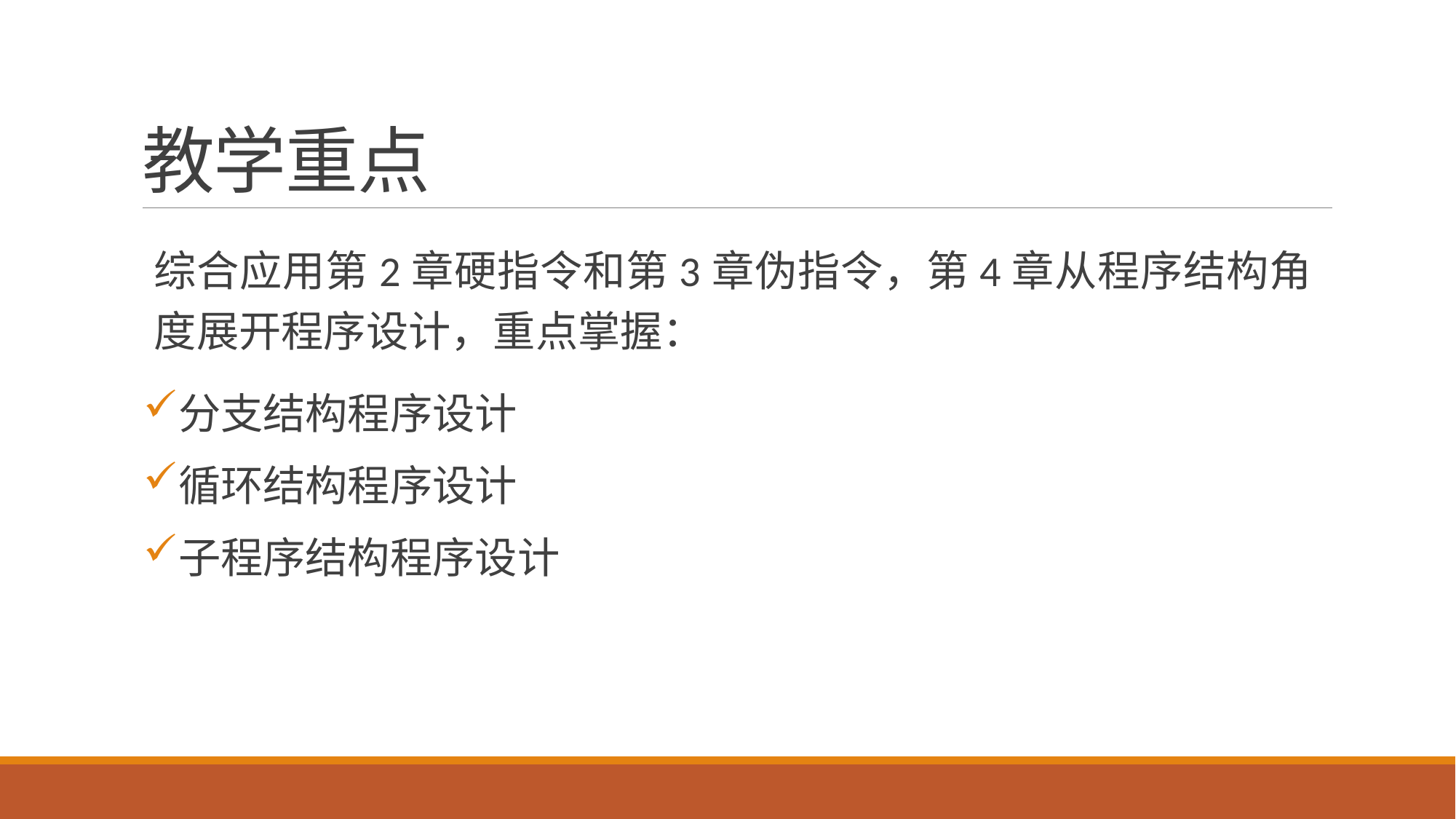

# 教学重点
综合应用第2章硬指令和第3章伪指令，第4章从程序结构角度展开程序设计，重点掌握：
分支结构程序设计
循环结构程序设计
子程序结构程序设计